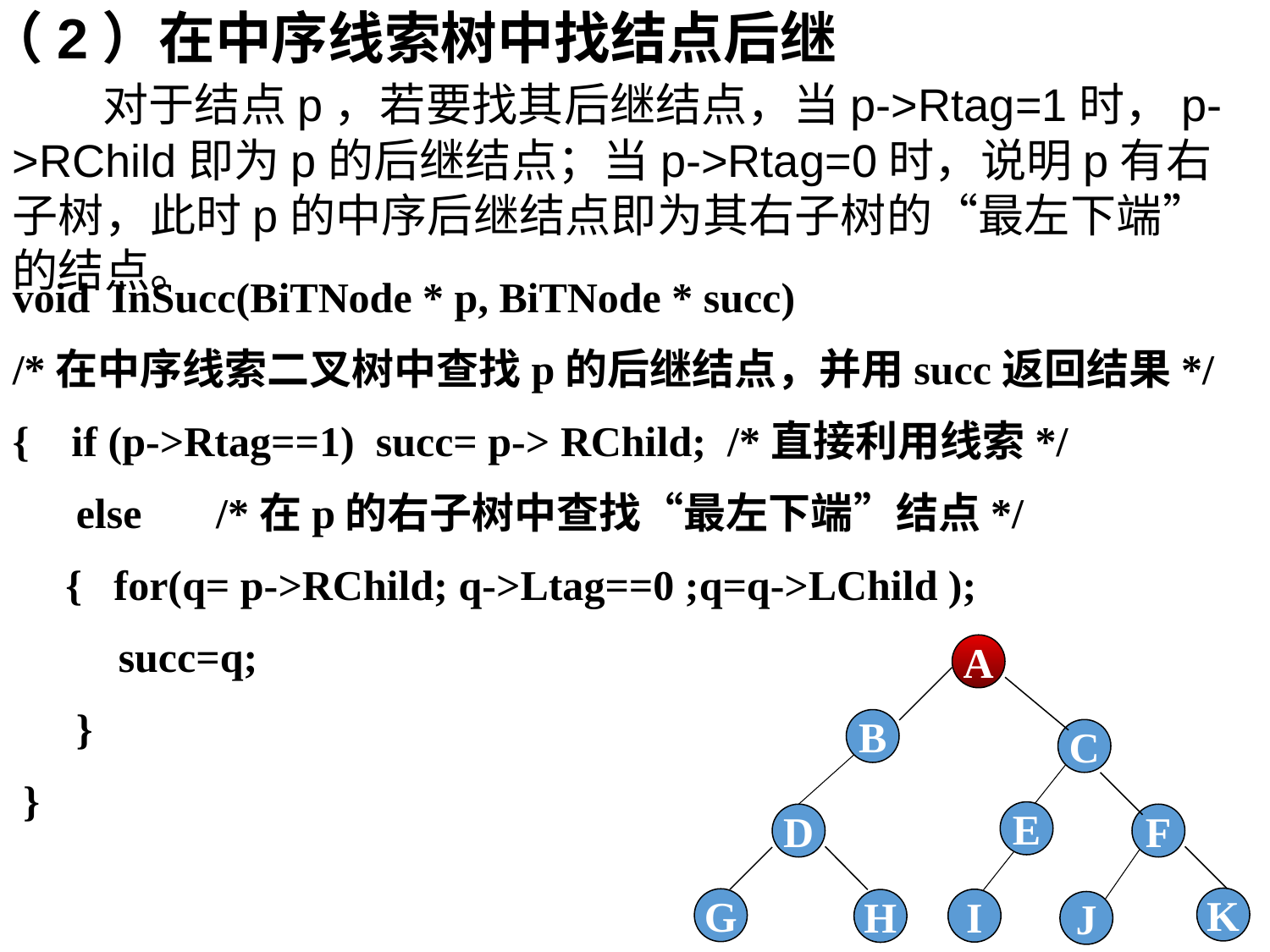

（2）在中序线索树中找结点后继
       对于结点p，若要找其后继结点，当p->Rtag=1时，p->RChild即为p的后继结点；当p->Rtag=0时，说明p有右子树，此时p的中序后继结点即为其右子树的“最左下端”的结点。
void  InSucc(BiTNode * p, BiTNode * succ)
/*在中序线索二叉树中查找p的后继结点，并用succ返回结果*/
{    if (p->Rtag==1)  succ= p-> RChild;  /*直接利用线索*/
      else       /*在p的右子树中查找“最左下端”结点*/
     {   for(q= p->RChild; q->Ltag==0 ;q=q->LChild );
          succ=q;
      }
 }
A

B
C

D
F

K
G
H
E
I
J